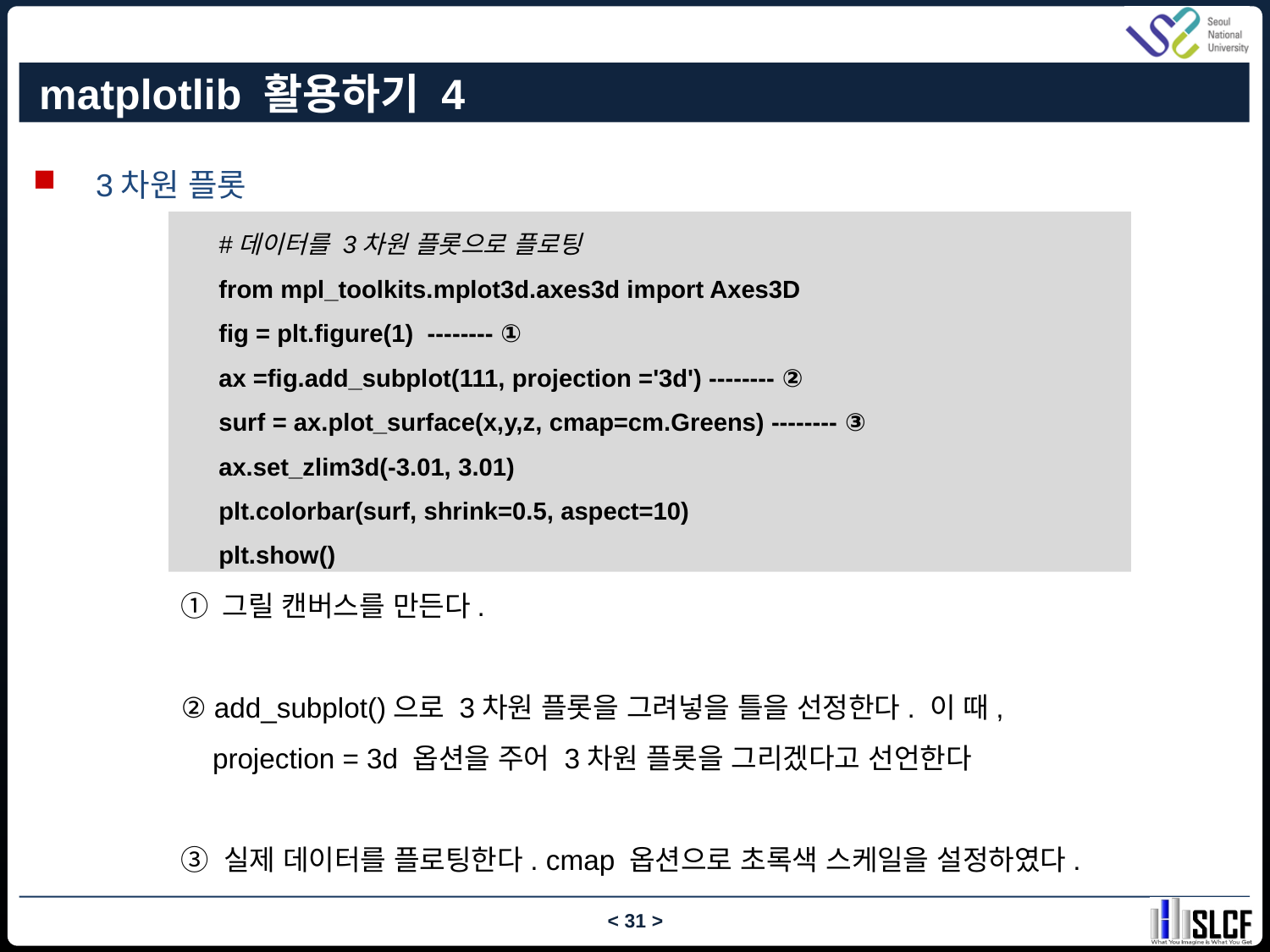

# matplotlib 활용하기 4
3차원 플롯

#데이터를 3차원 플롯으로 플로팅
from mpl_toolkits.mplot3d.axes3d import Axes3D
fig = plt.figure(1)  -------- ①
ax =fig.add_subplot(111, projection ='3d') -------- ②
surf = ax.plot_surface(x,y,z, cmap=cm.Greens) -------- ③
ax.set_zlim3d(-3.01, 3.01)
plt.colorbar(surf, shrink=0.5, aspect=10)
plt.show()
① 그릴 캔버스를 만든다.

② add_subplot()으로 3차원 플롯을 그려넣을 틀을 선정한다. 이 때,
    projection = 3d 옵션을 주어 3차원 플롯을 그리겠다고 선언한다

③ 실제 데이터를 플로팅한다. cmap 옵션으로 초록색 스케일을 설정하였다.